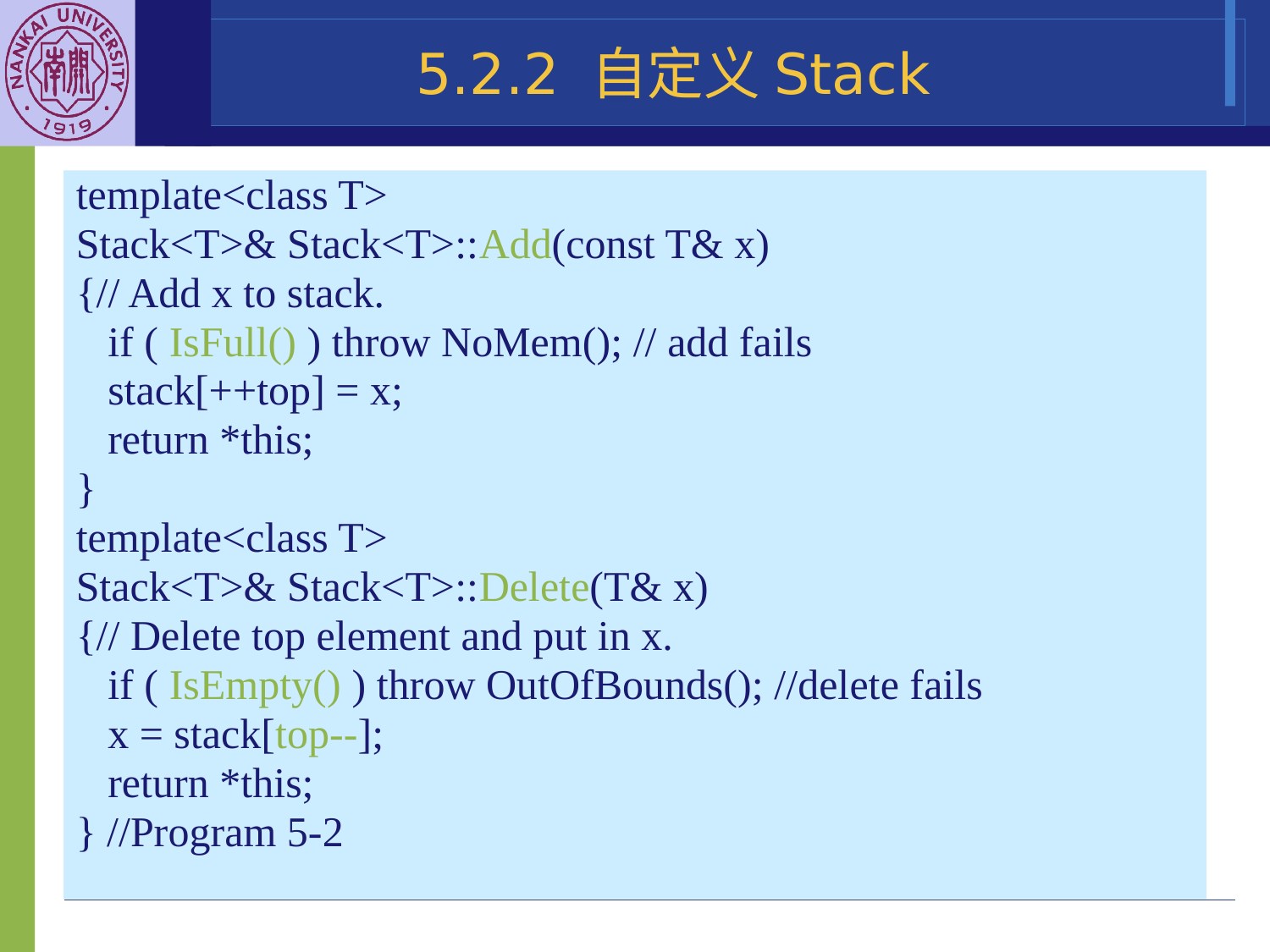

# 5.2.2 自定义Stack
template<class T>
Stack<T>& Stack<T>::Add(const T& x)
{// Add x to stack.
   if ( IsFull() ) throw NoMem(); // add fails
   stack[++top] = x;
   return *this;
}
template<class T>
Stack<T>& Stack<T>::Delete(T& x)
{// Delete top element and put in x.
   if ( IsEmpty() ) throw OutOfBounds(); //delete fails
   x = stack[top--];
   return *this;
} //Program 5-2
10